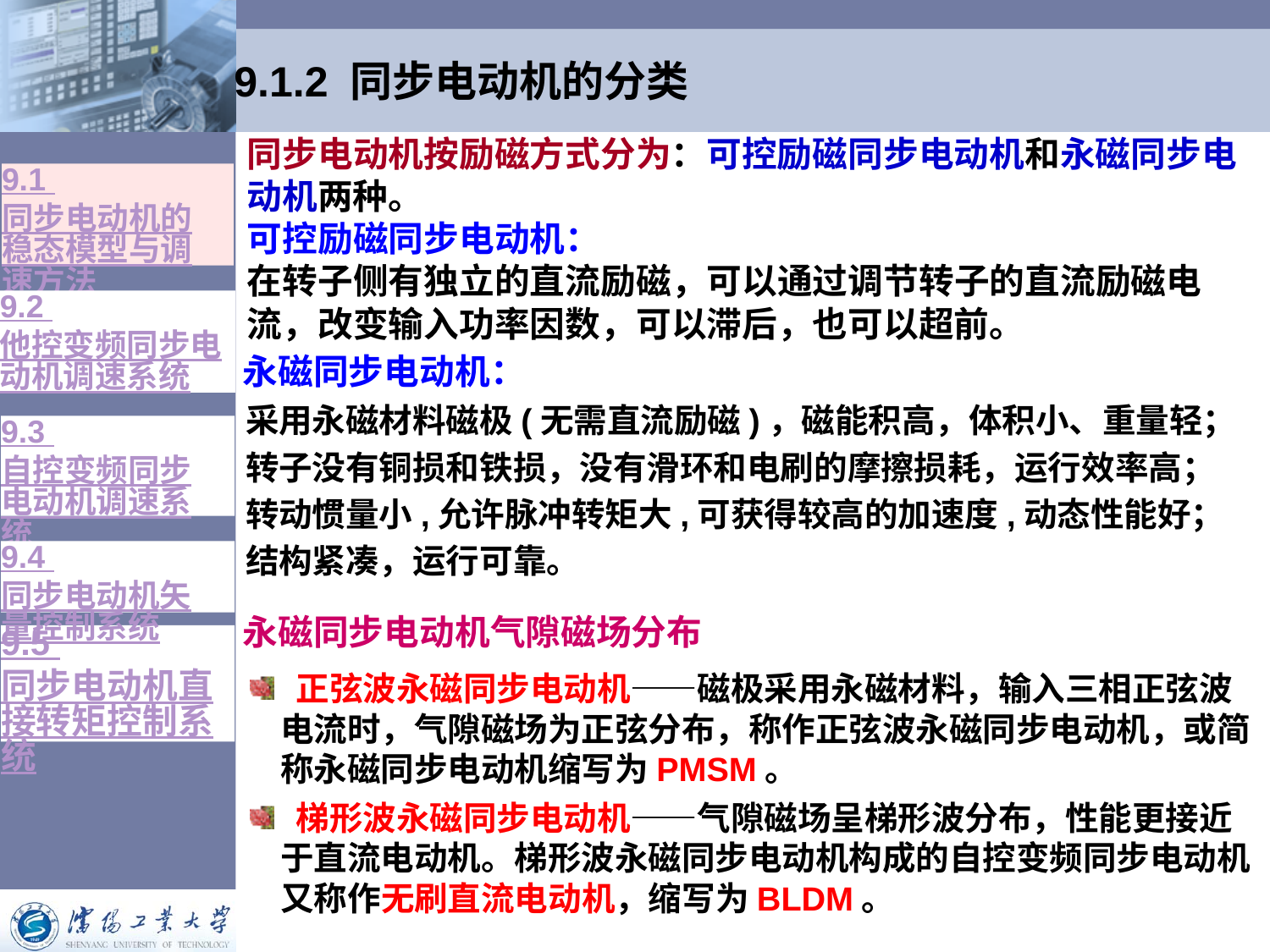

# 9.1.2 同步电动机的分类
同步电动机按励磁方式分为：可控励磁同步电动机和永磁同步电动机两种。
可控励磁同步电动机：
在转子侧有独立的直流励磁，可以通过调节转子的直流励磁电流，改变输入功率因数，可以滞后，也可以超前。
9.1 同步电动机的稳态模型与调速方法
9.2 他控变频同步电动机调速系统
永磁同步电动机：
采用永磁材料磁极(无需直流励磁)，磁能积高，体积小、重量轻；
转子没有铜损和铁损，没有滑环和电刷的摩擦损耗，运行效率高；
转动惯量小,允许脉冲转矩大,可获得较高的加速度,动态性能好；
结构紧凑，运行可靠。
9.3 自控变频同步电动机调速系统

9.4 同步电动机矢量控制系统
永磁同步电动机气隙磁场分布
9.5 同步电动机直接转矩控制系统
 正弦波永磁同步电动机——磁极采用永磁材料，输入三相正弦波电流时，气隙磁场为正弦分布，称作正弦波永磁同步电动机，或简称永磁同步电动机缩写为PMSM。
 梯形波永磁同步电动机——气隙磁场呈梯形波分布，性能更接近于直流电动机。梯形波永磁同步电动机构成的自控变频同步电动机又称作无刷直流电动机，缩写为BLDM。